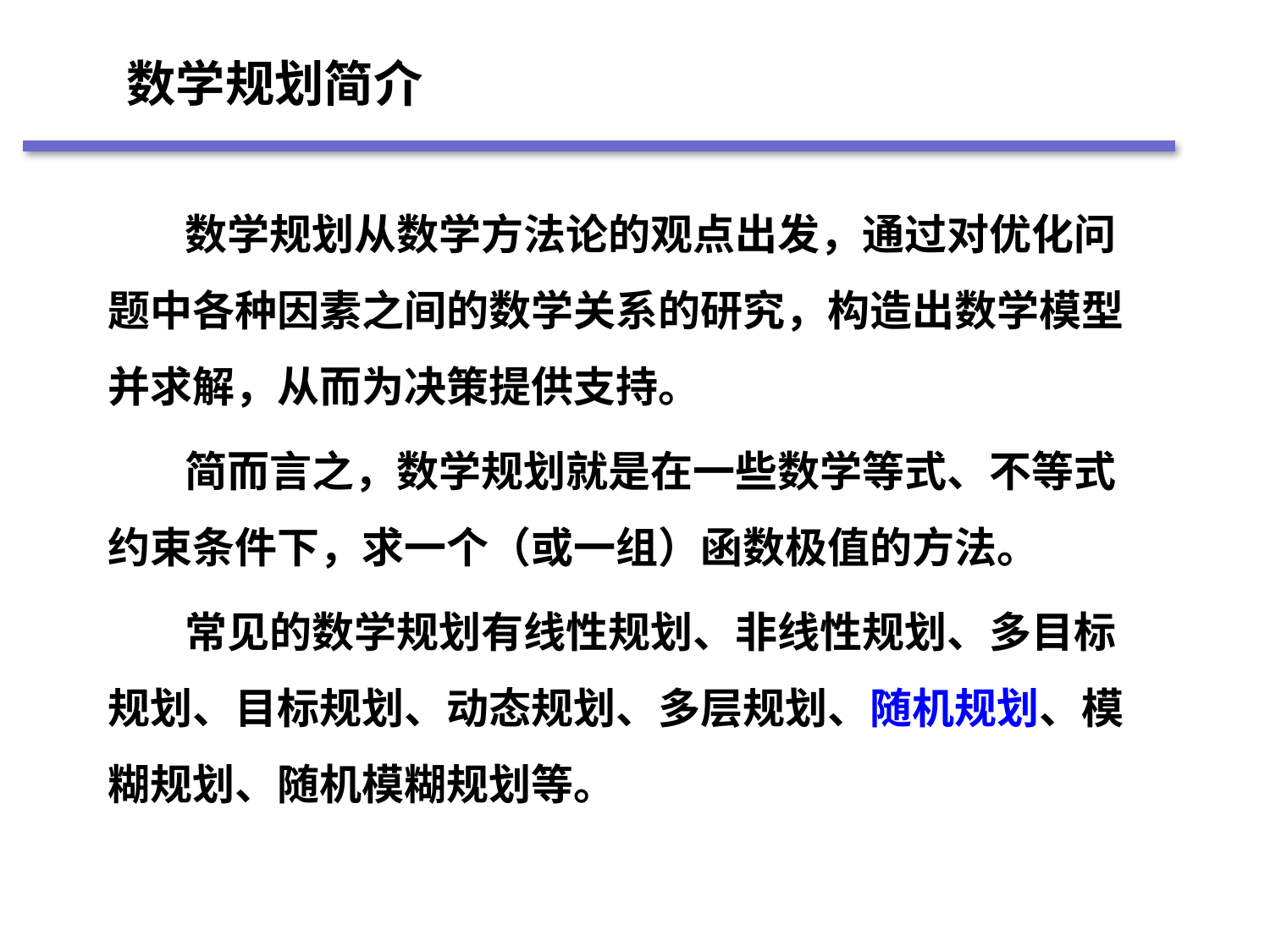

数学规划简介
       数学规划从数学方法论的观点出发，通过对优化问题中各种因素之间的数学关系的研究，构造出数学模型并求解，从而为决策提供支持。
       简而言之，数学规划就是在一些数学等式、不等式约束条件下，求一个（或一组）函数极值的方法。
       常见的数学规划有线性规划、非线性规划、多目标规划、目标规划、动态规划、多层规划、随机规划、模糊规划、随机模糊规划等。